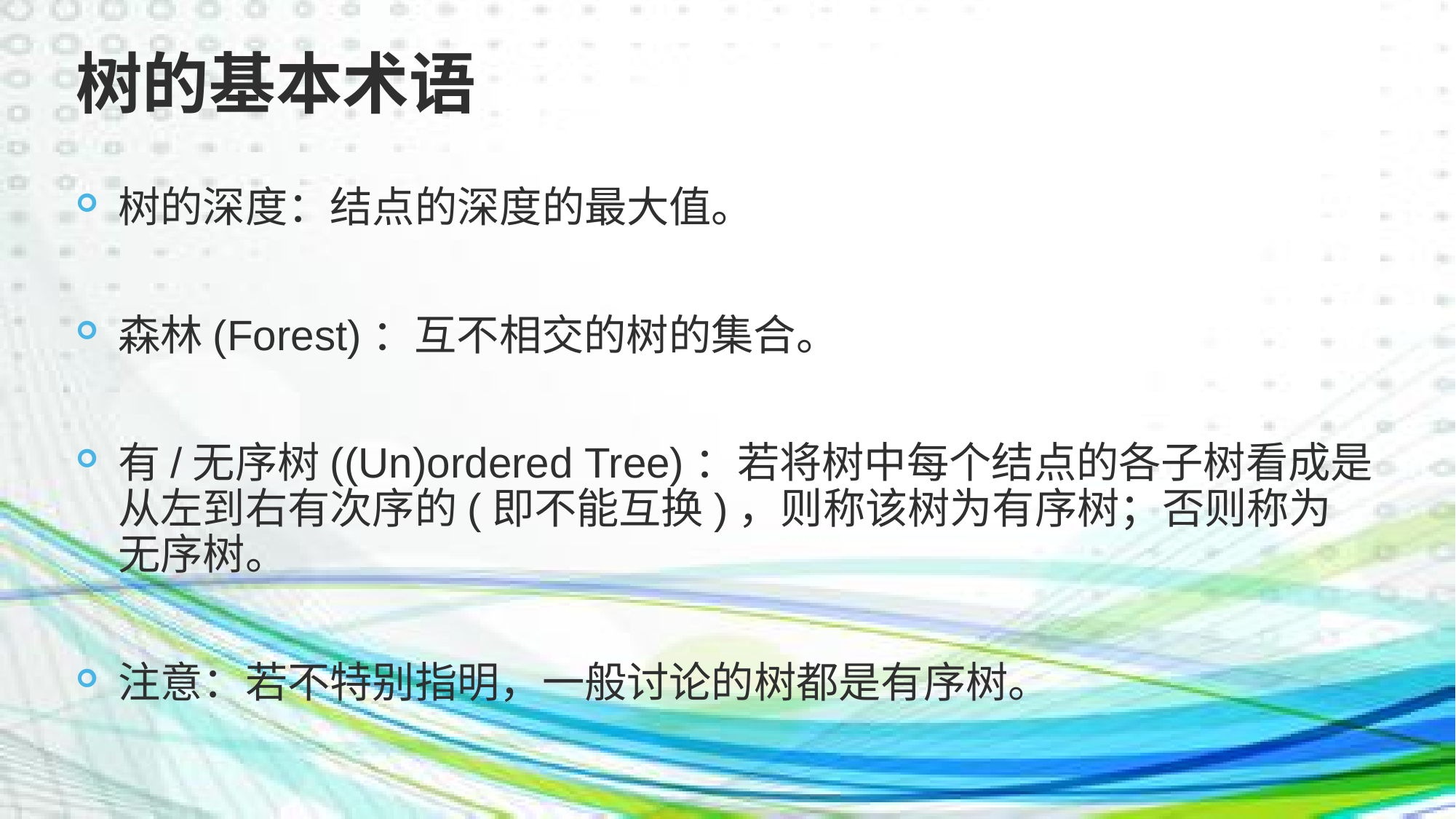

# 树的基本术语
树的深度：结点的深度的最大值。

森林(Forest)：互不相交的树的集合。

有/无序树((Un)ordered Tree)：若将树中每个结点的各子树看成是从左到右有次序的(即不能互换)，则称该树为有序树；否则称为无序树。

注意：若不特别指明，一般讨论的树都是有序树。